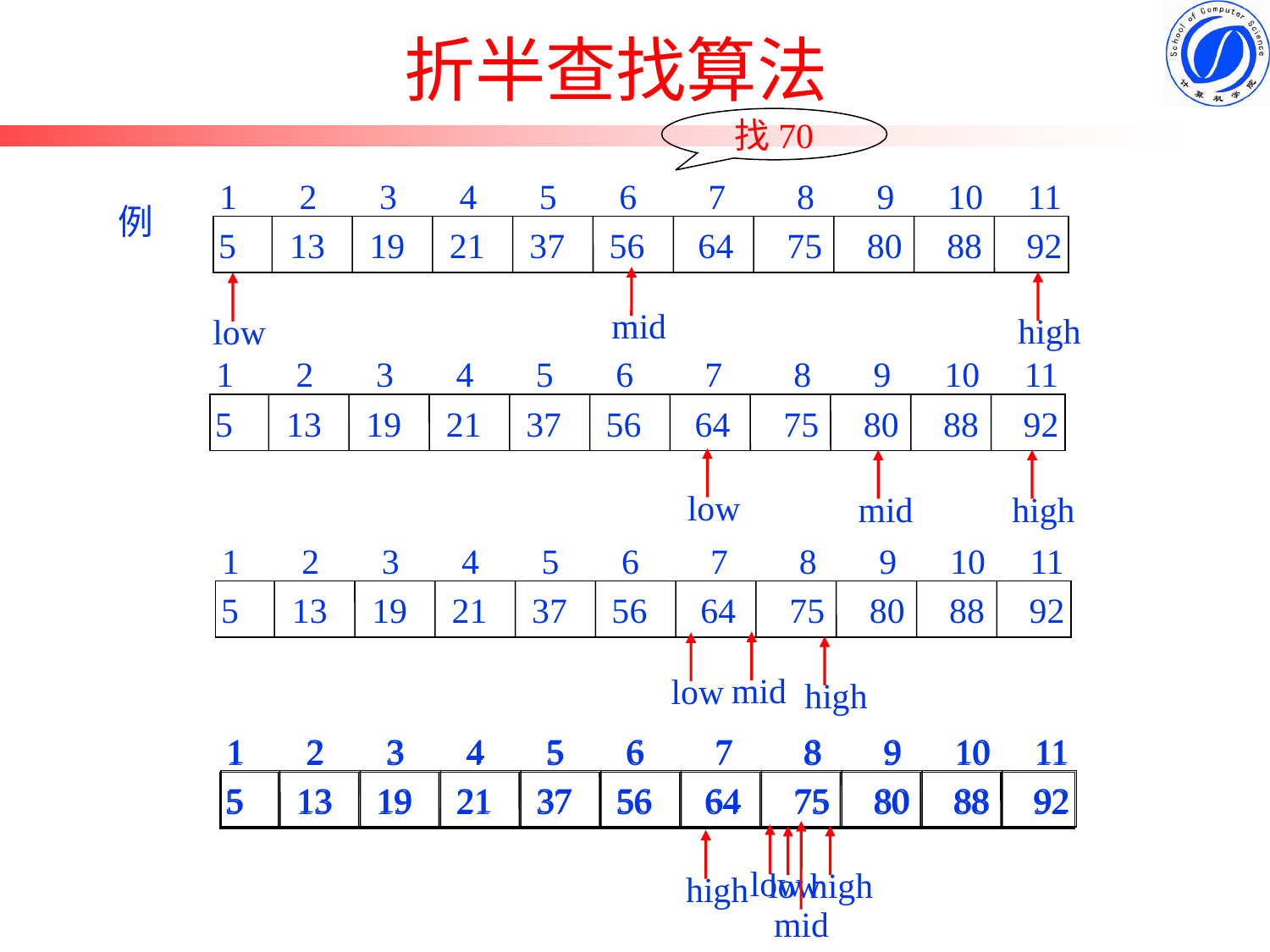

折半查找算法
找70
1       2       3       4       5       6        7        8       9      10     11
例

5      13     19     21     37     56      64      75     80     88     92

mid

high

low
1       2       3       4       5       6        7        8       9      10     11

5      13     19     21     37     56      64      75     80     88     92

low

mid

high
1       2       3       4       5       6        7        8       9      10     11

5      13     19     21     37     56      64      75     80     88     92

mid

low

high
1       2       3       4       5       6        7        8       9      10     11

5      13     19     21     37     56      64      75     80     88     92

low

high
mid
1       2       3       4       5       6        7        8       9      10     11

5      13     19     21     37     56      64      75     80     88     92

low

high